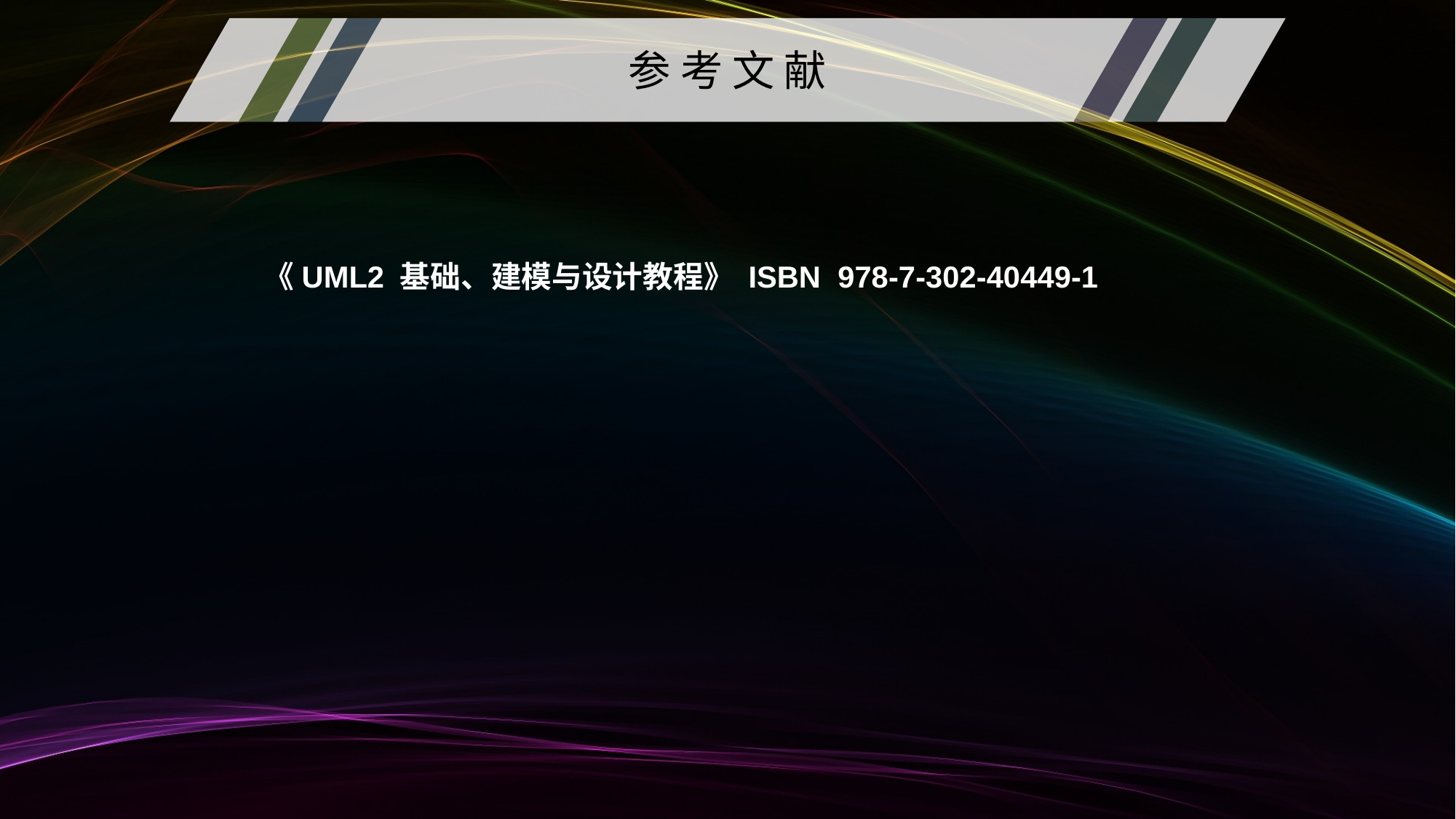

参 考 文 献
《UML2 基础、建模与设计教程》 ISBN  978-7-302-40449-1

40